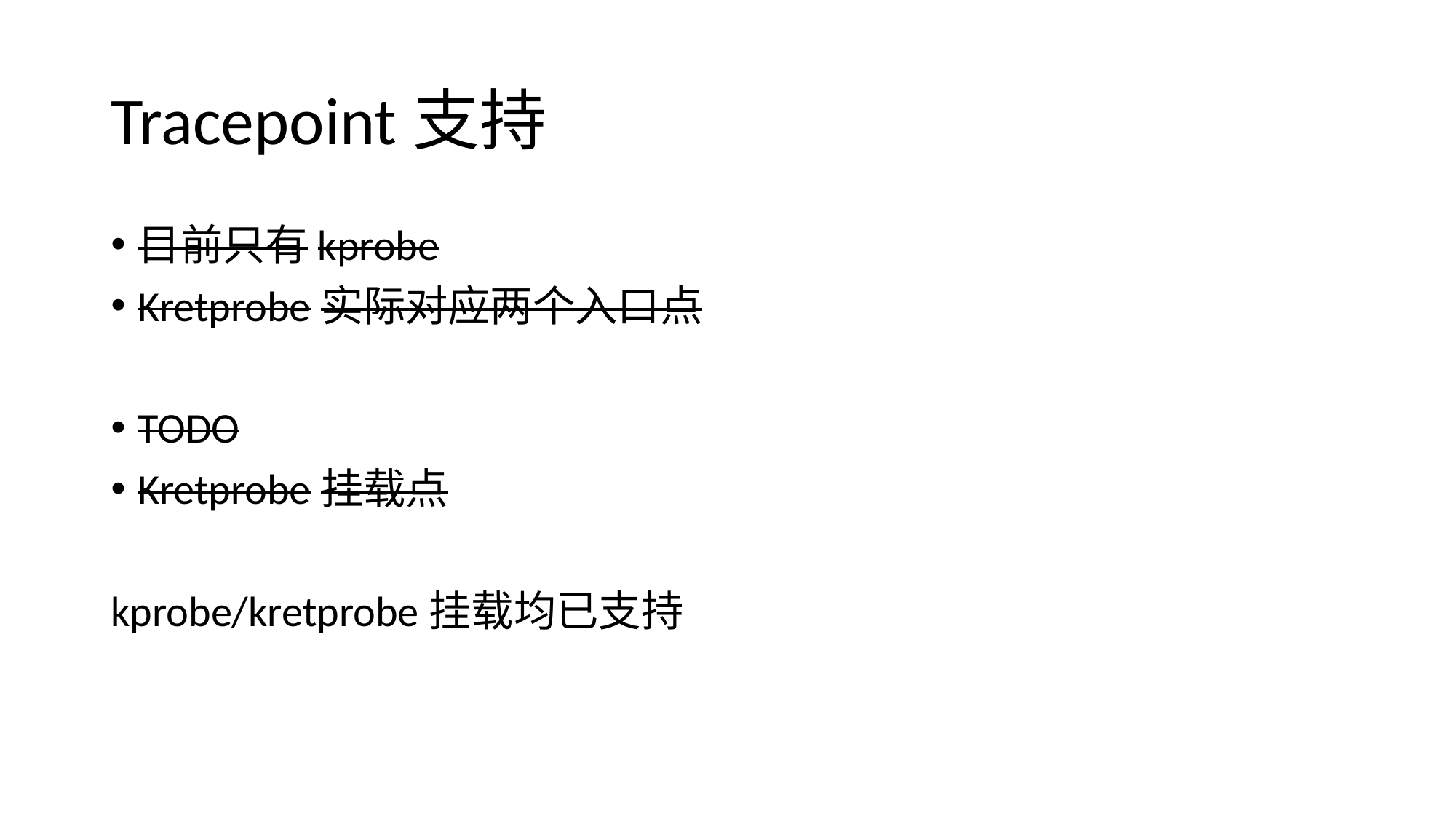

# Tracepoint支持
目前只有kprobe
Kretprobe实际对应两个入口点

TODO
Kretprobe挂载点

kprobe/kretprobe挂载均已支持